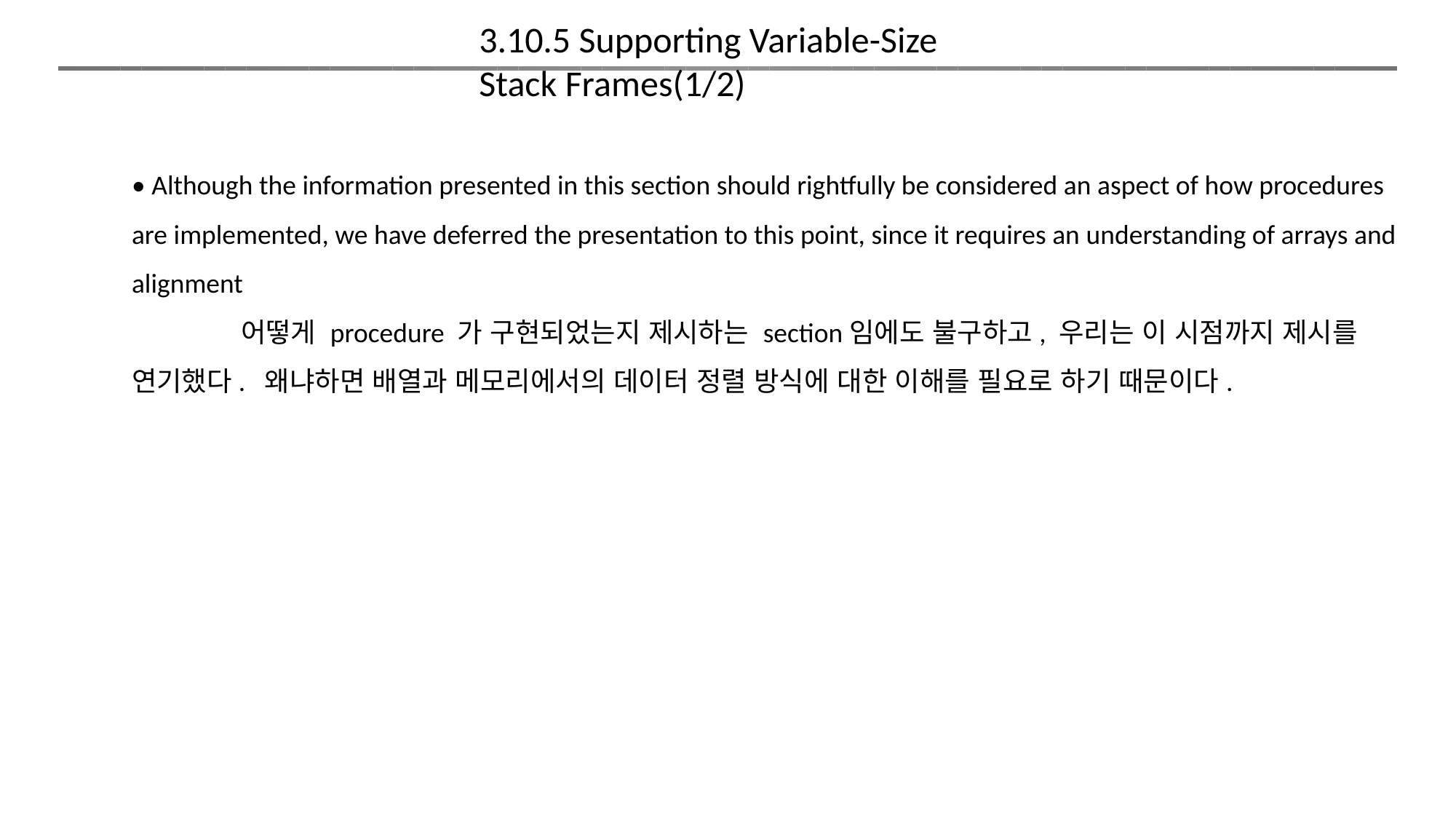

3.10.5 Supporting Variable-Size Stack Frames(1/2)

• Although the information presented in this section should rightfully be considered an aspect of how procedures are implemented, we have deferred the presentation to this point, since it requires an understanding of arrays and alignment
	어떻게 procedure 가 구현되었는지 제시하는 section임에도 불구하고, 우리는 이 시점까지 제시를 연기했다.  왜냐하면 배열과 메모리에서의 데이터 정렬 방식에 대한 이해를 필요로 하기 때문이다.